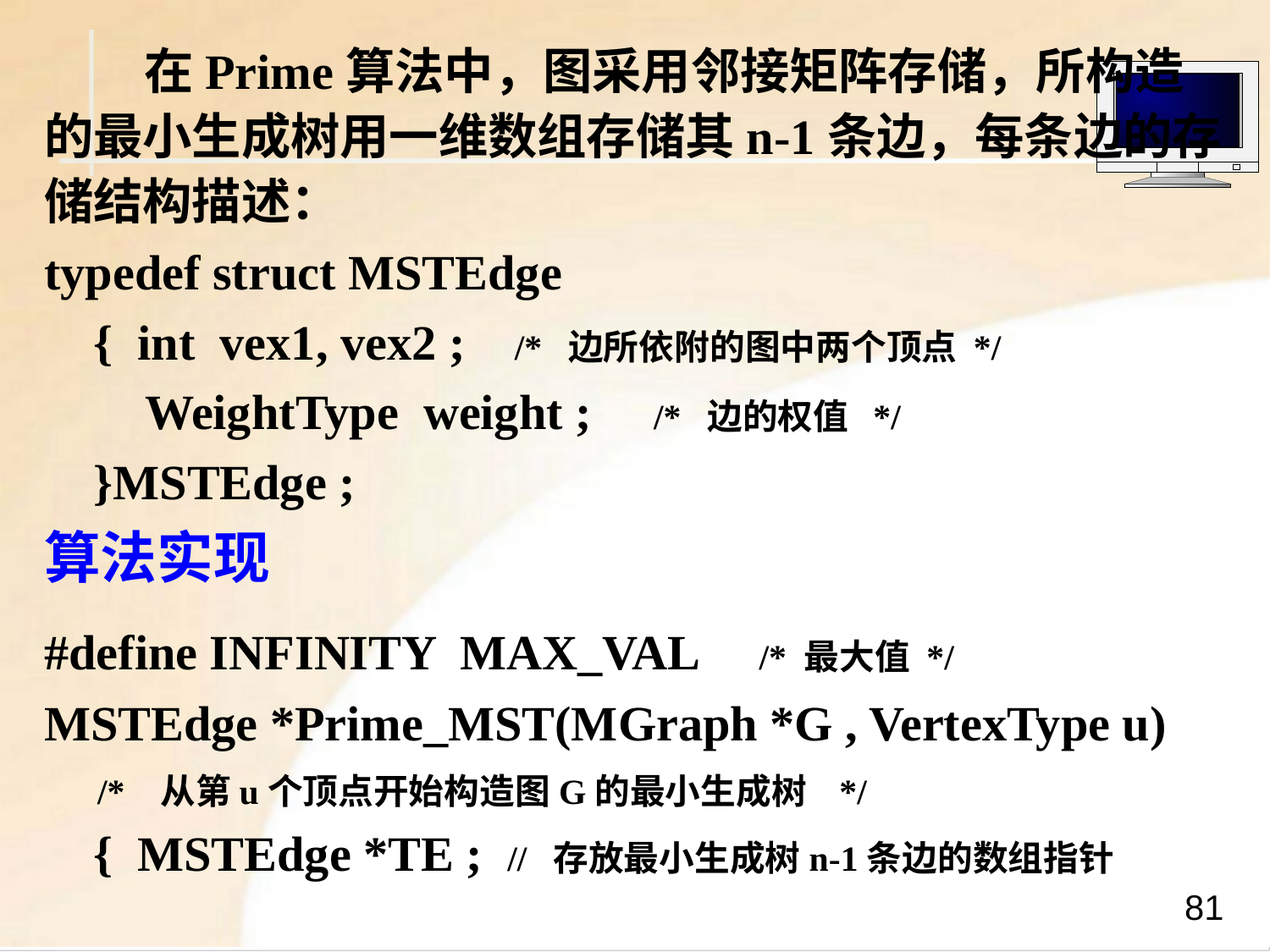

在Prime算法中，图采用邻接矩阵存储，所构造的最小生成树用一维数组存储其n-1条边，每条边的存储结构描述：
typedef struct MSTEdge
{  int  vex1, vex2 ;    /*  边所依附的图中两个顶点 */
WeightType  weight ;     /*  边的权值  */
}MSTEdge ;
算法实现
#define INFINITY  MAX_VAL     /* 最大值 */
MSTEdge *Prime_MST(MGraph *G , VertexType u)
      /*   从第u个顶点开始构造图G的最小生成树   */
{  MSTEdge *TE ;  //  存放最小生成树n-1条边的数组指针